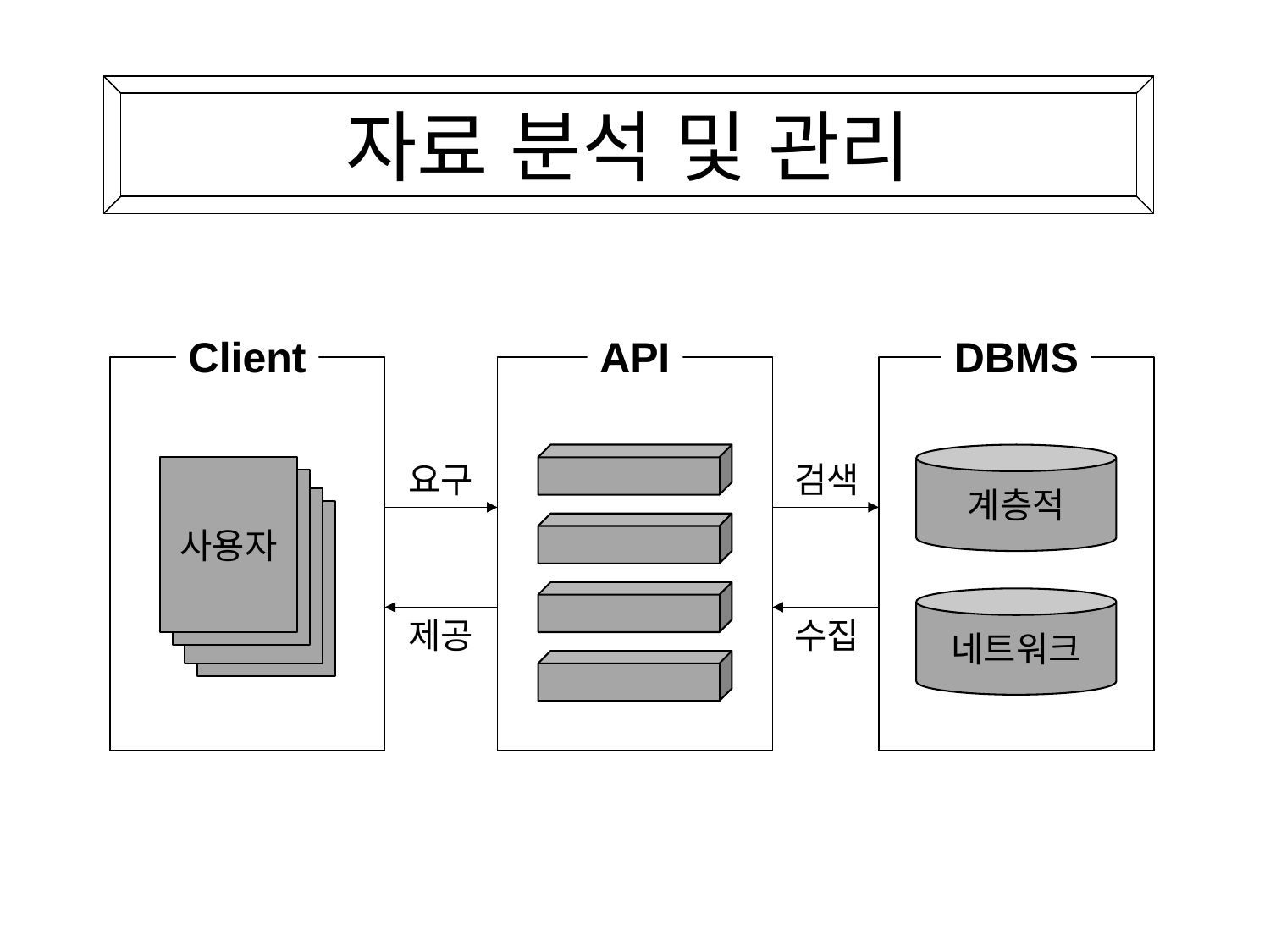

자료 분석 및 관리
Client
API
DBMS

계층적
요구
검색
사용자

네트워크
제공
수집